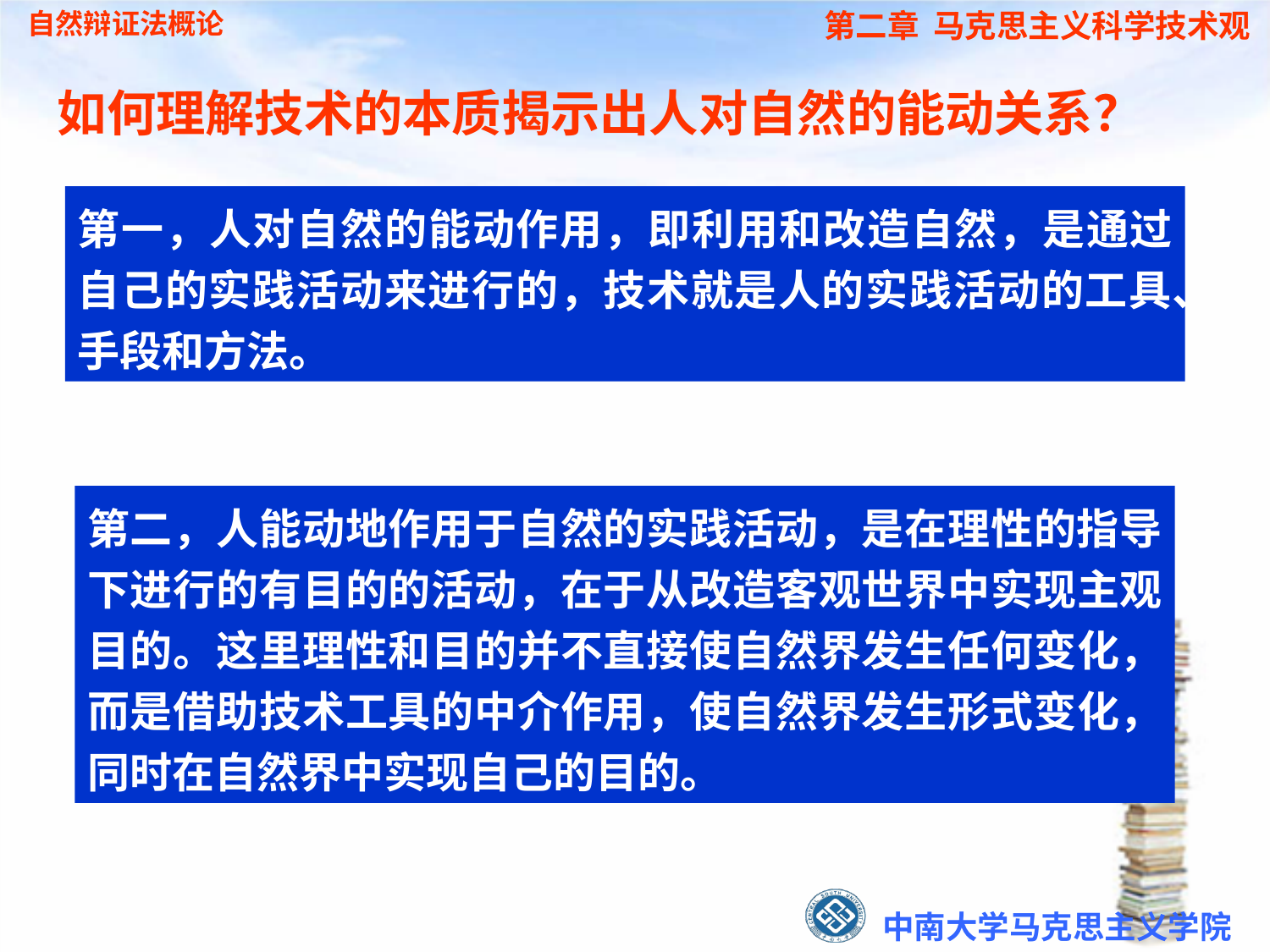

如何理解技术的本质揭示出人对自然的能动关系？
第一，人对自然的能动作用，即利用和改造自然，是通过自己的实践活动来进行的，技术就是人的实践活动的工具、手段和方法。
第二，人能动地作用于自然的实践活动，是在理性的指导下进行的有目的的活动，在于从改造客观世界中实现主观目的。这里理性和目的并不直接使自然界发生任何变化，而是借助技术工具的中介作用，使自然界发生形式变化，同时在自然界中实现自己的目的。